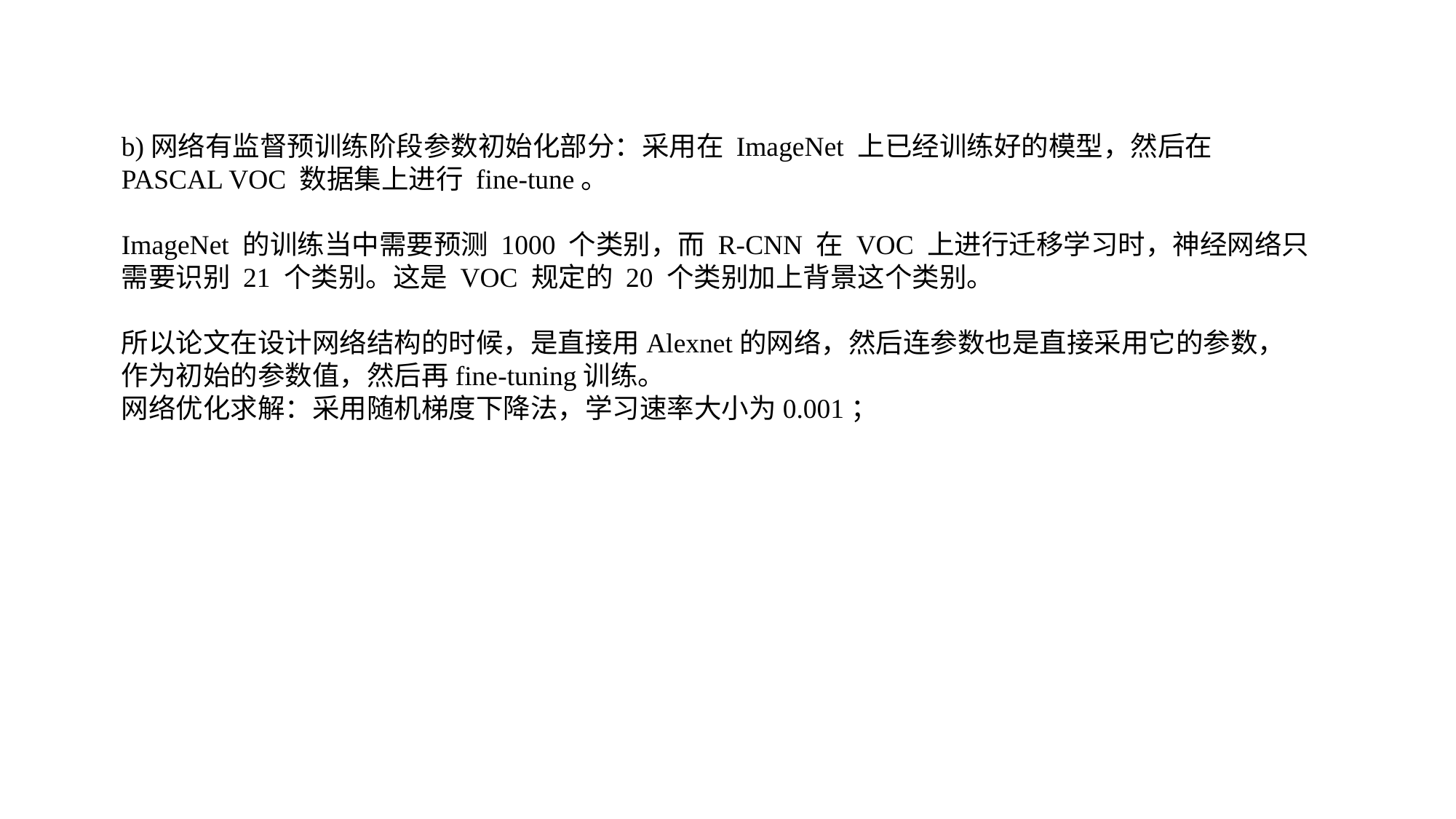

b)网络有监督预训练阶段参数初始化部分：采用在 ImageNet 上已经训练好的模型，然后在 PASCAL VOC 数据集上进行 fine-tune。

ImageNet 的训练当中需要预测 1000 个类别，而 R-CNN 在 VOC 上进行迁移学习时，神经网络只需要识别 21 个类别。这是 VOC 规定的 20 个类别加上背景这个类别。

所以论文在设计网络结构的时候，是直接用Alexnet的网络，然后连参数也是直接采用它的参数，作为初始的参数值，然后再fine-tuning训练。
网络优化求解：采用随机梯度下降法，学习速率大小为0.001；